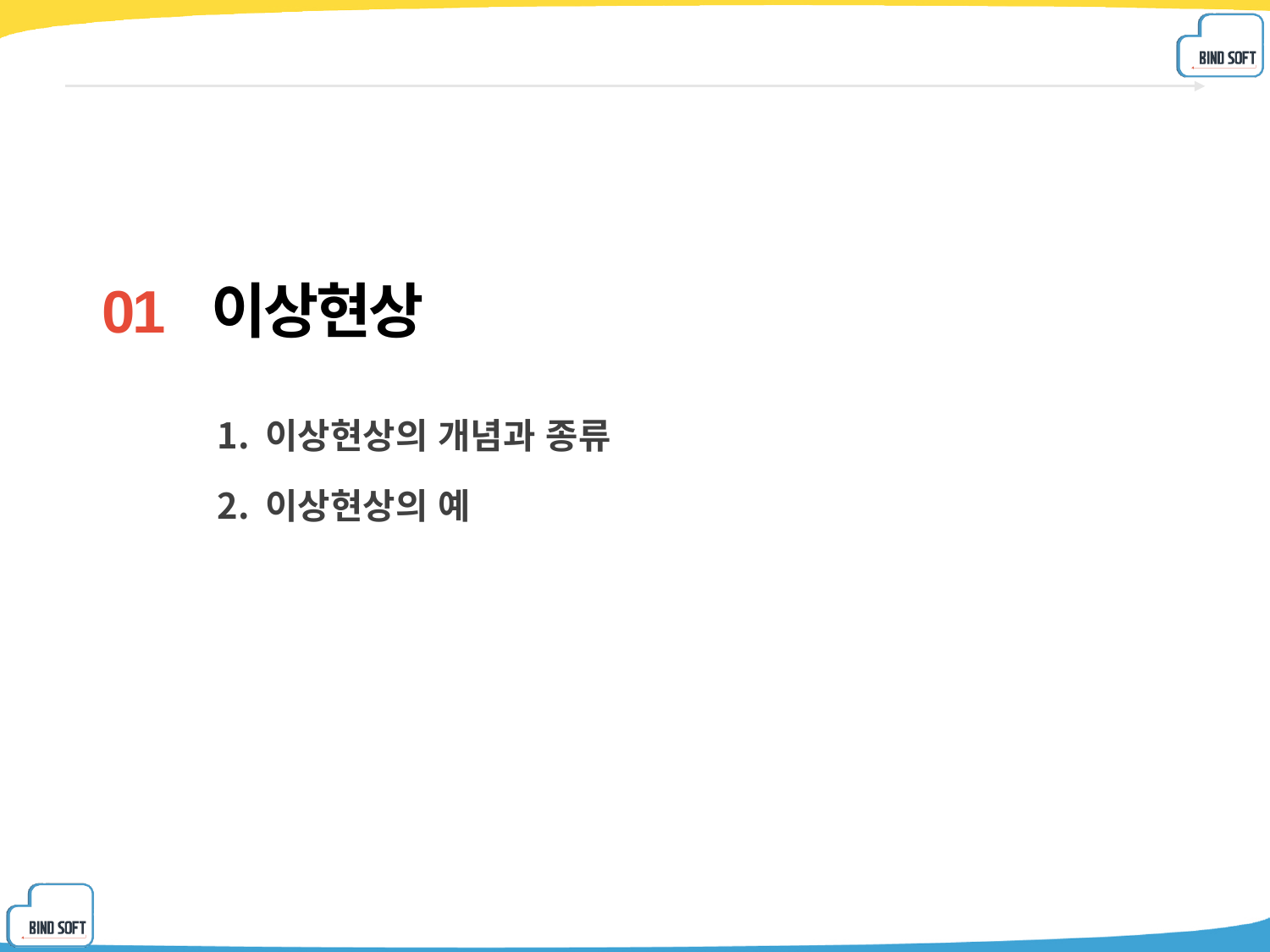

01  이상현상
이상현상의 개념과 종류
이상현상의 예